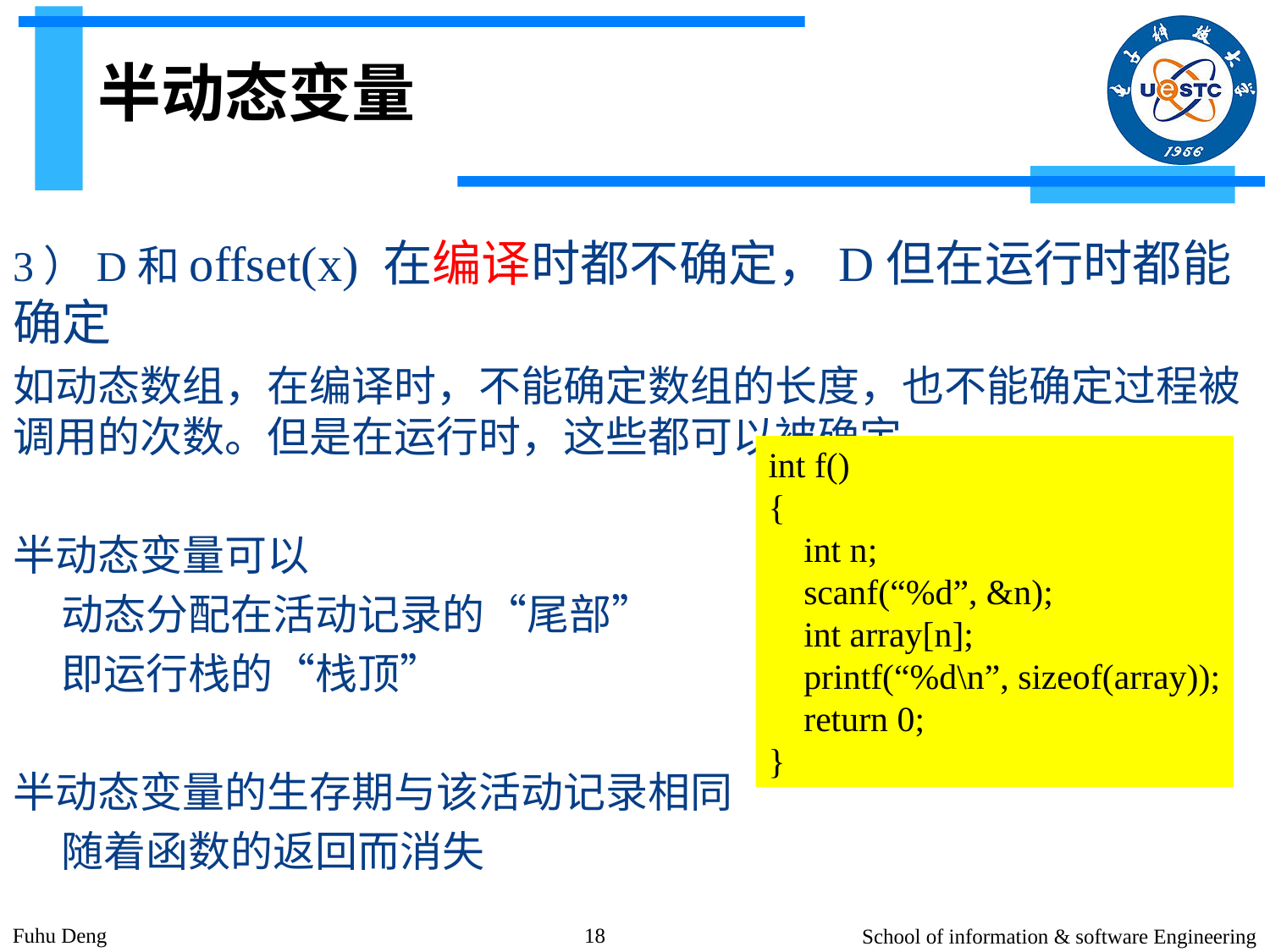

# 半动态变量
3）D和offset(x) 在编译时都不确定，D但在运行时都能确定
如动态数组，在编译时，不能确定数组的长度，也不能确定过程被调用的次数。但是在运行时，这些都可以被确定。

半动态变量可以
    动态分配在活动记录的“尾部”
    即运行栈的“栈顶”

半动态变量的生存期与该活动记录相同
    随着函数的返回而消失
int f()
{
    int n;
    scanf(“%d”, &n);
    int array[n];
    printf(“%d\n”, sizeof(array));
    return 0;
}
Fuhu Deng
18
School of information & software Engineering